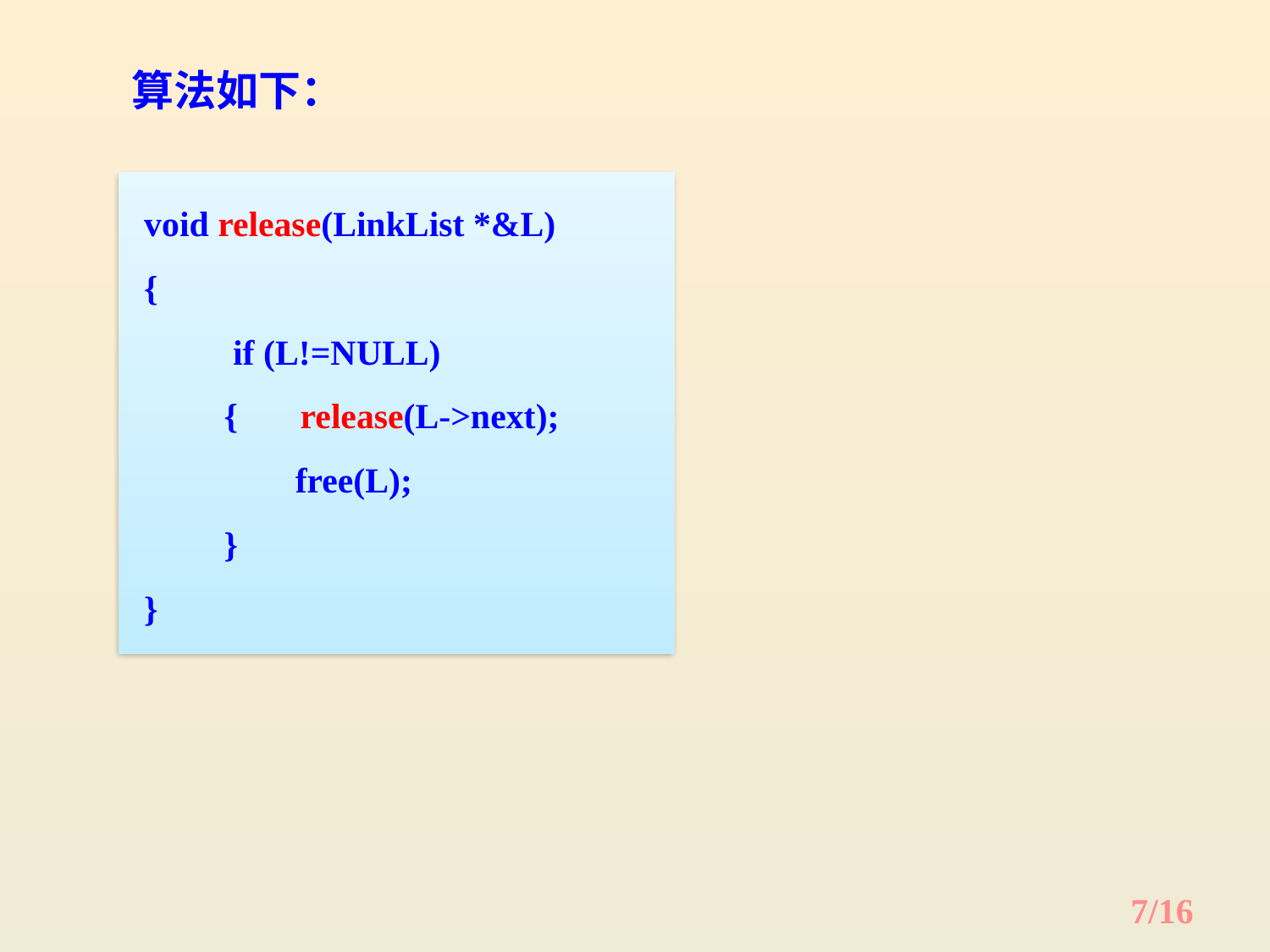

算法如下：
void release(LinkList *&L)
{
          if (L!=NULL)
         {       release(L->next);
                 free(L);
         }
}
7/16